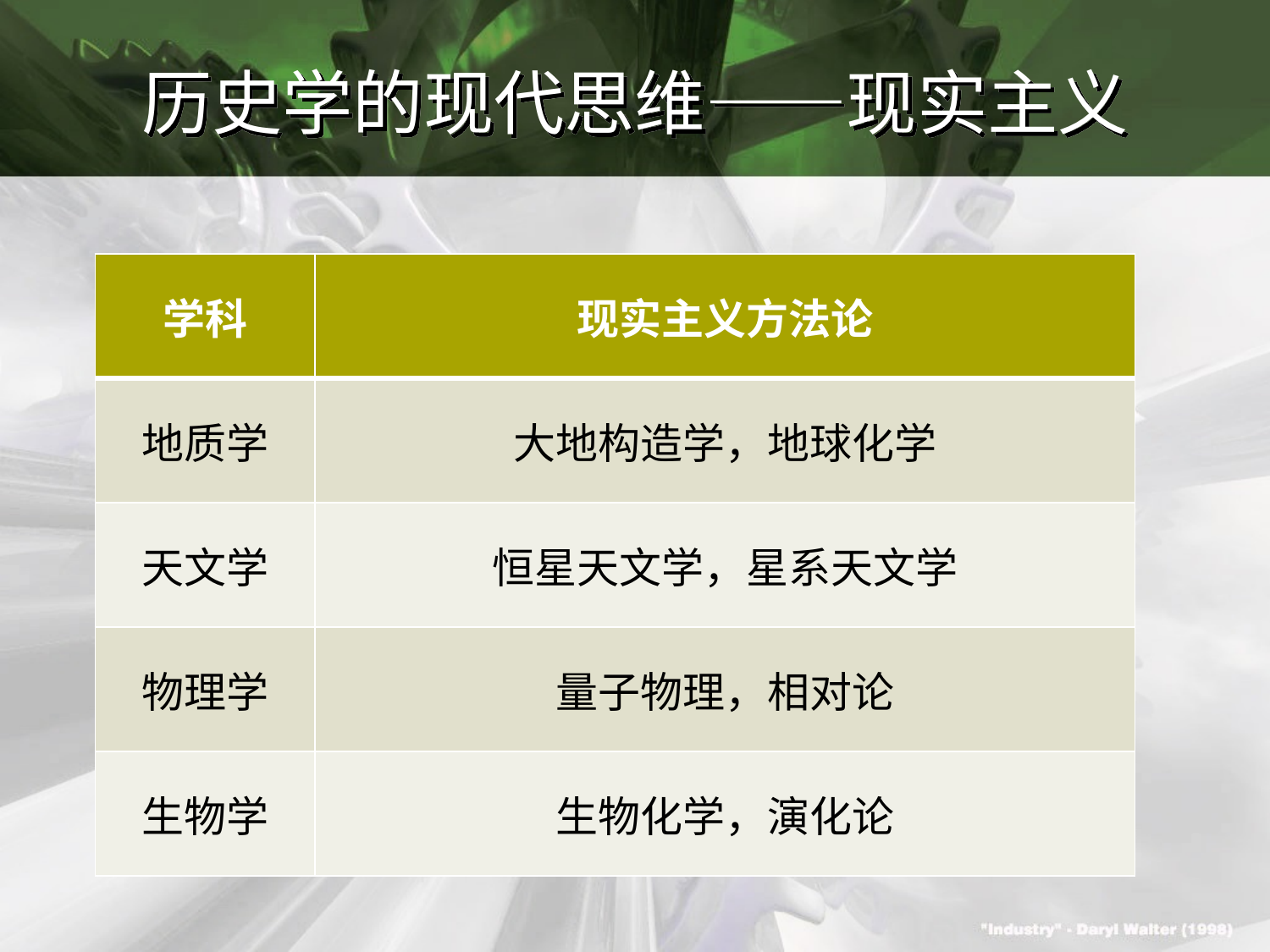

# 历史学的现代思维——现实主义
| 学科 | 现实主义方法论 |
| --- | --- |
| 地质学 | 大地构造学，地球化学 |
| 天文学 | 恒星天文学，星系天文学 |
| 物理学 | 量子物理，相对论 |
| 生物学 | 生物化学，演化论 |